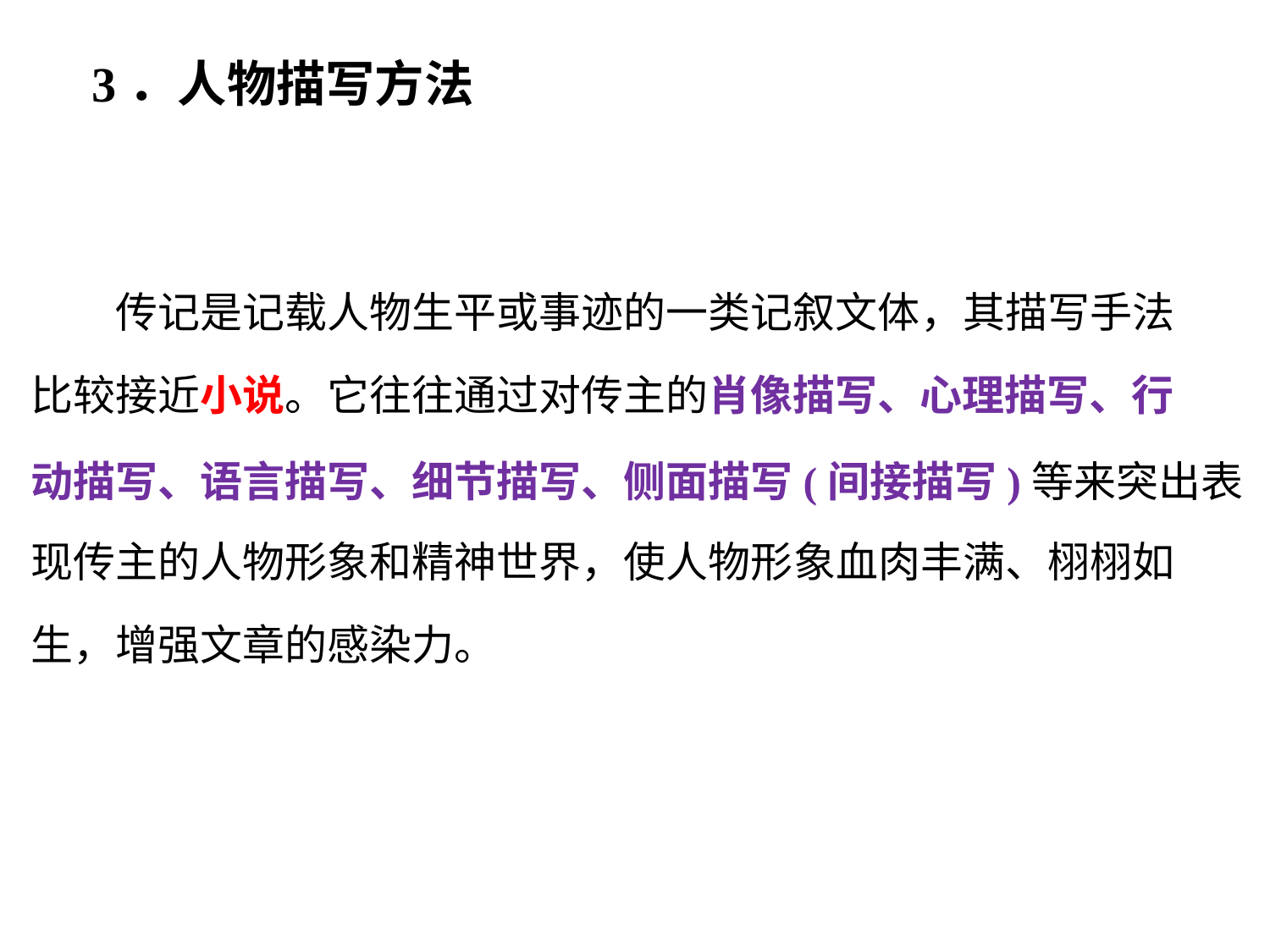

3．人物描写方法
	传记是记载人物生平或事迹的一类记叙文体，其描写手法

比较接近小说。它往往通过对传主的肖像描写、心理描写、行

动描写、语言描写、细节描写、侧面描写(间接描写)等来突出表

现传主的人物形象和精神世界，使人物形象血肉丰满、栩栩如

生，增强文章的感染力。